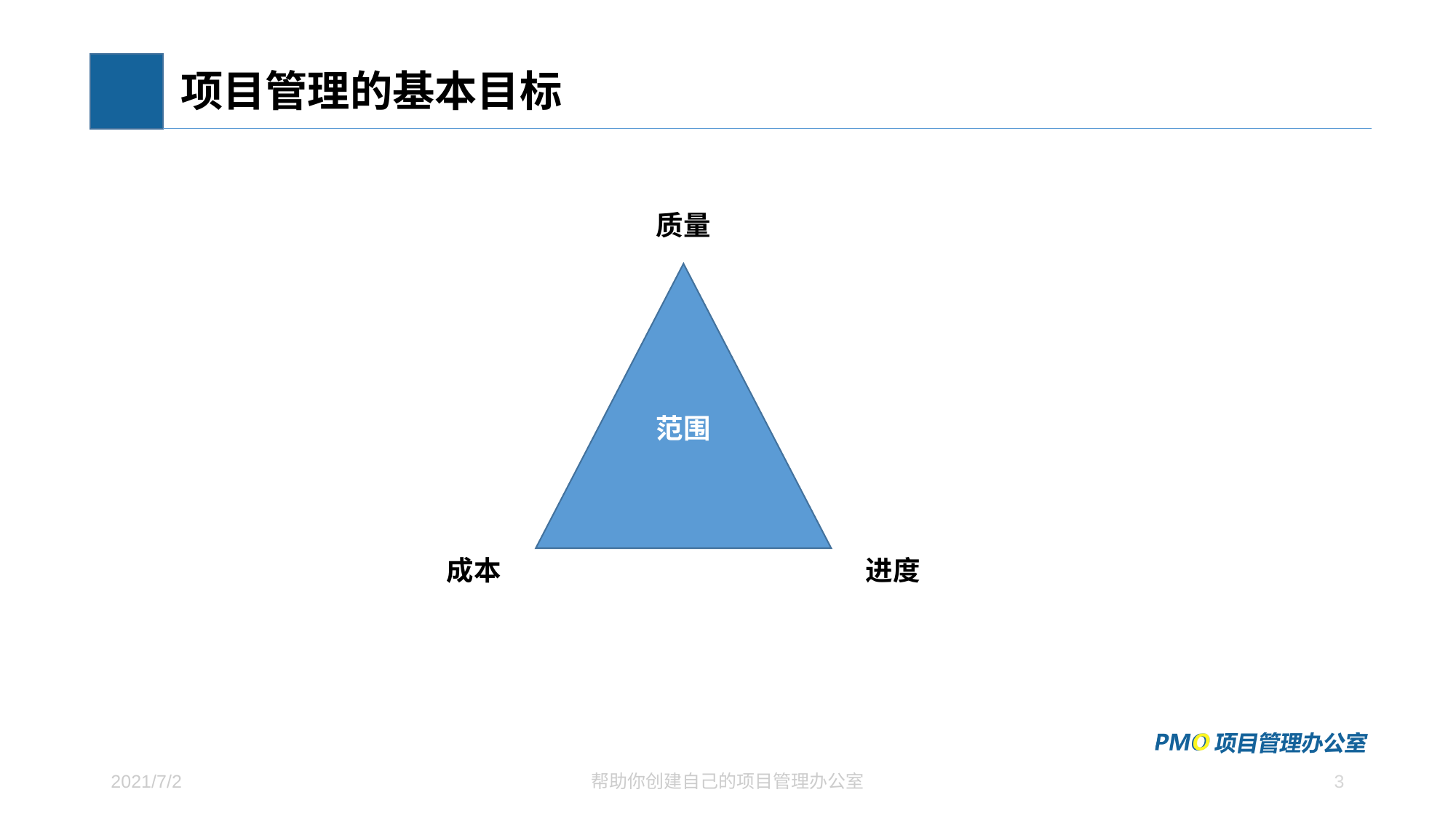

# 项目管理的基本目标
质量

范围
成本
进度
3
2021/7/2
帮助你创建自己的项目管理办公室